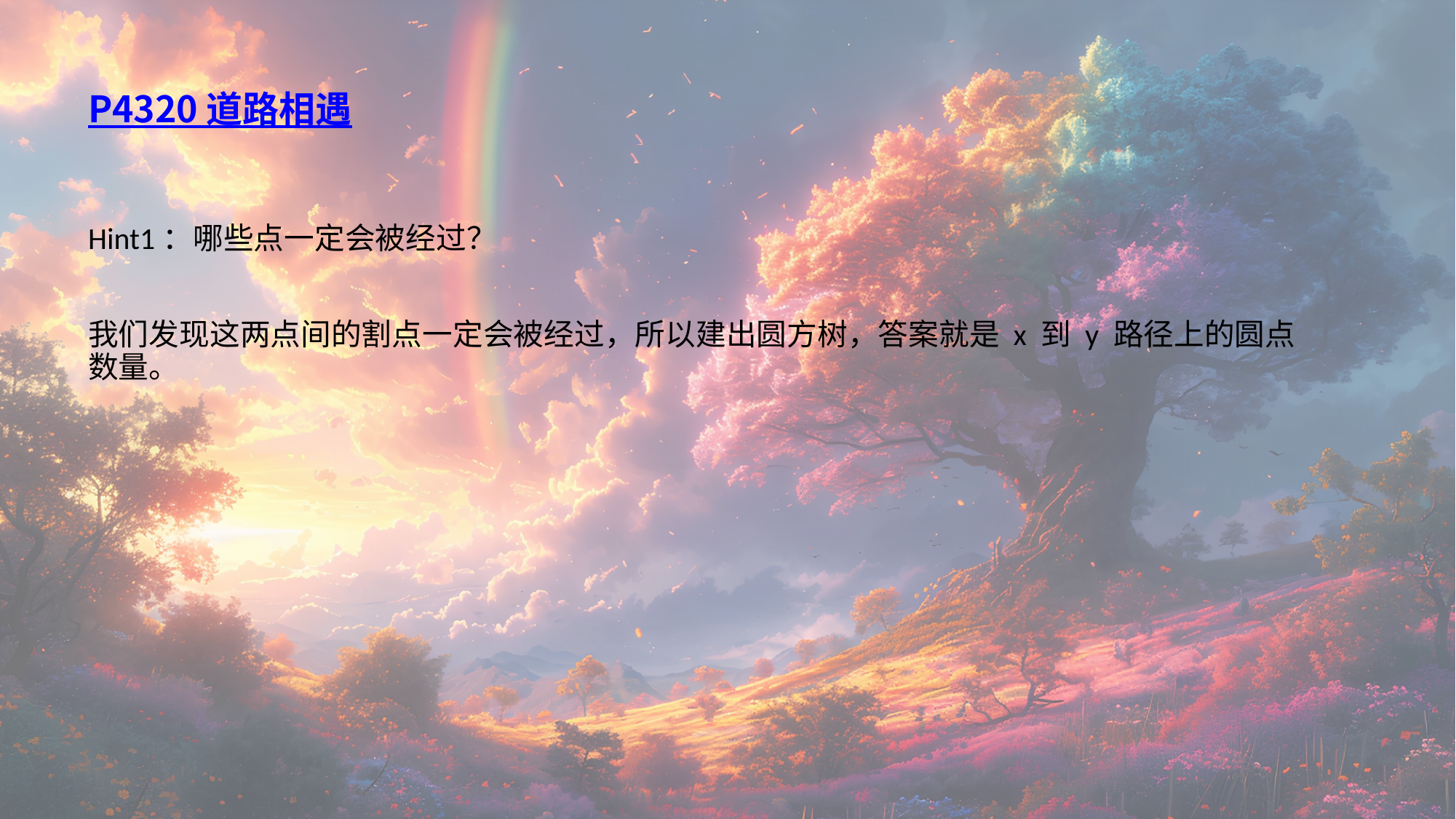

# P4320 道路相遇
Hint1：哪些点一定会被经过？

我们发现这两点间的割点一定会被经过，所以建出圆方树，答案就是 x 到 y 路径上的圆点数量。